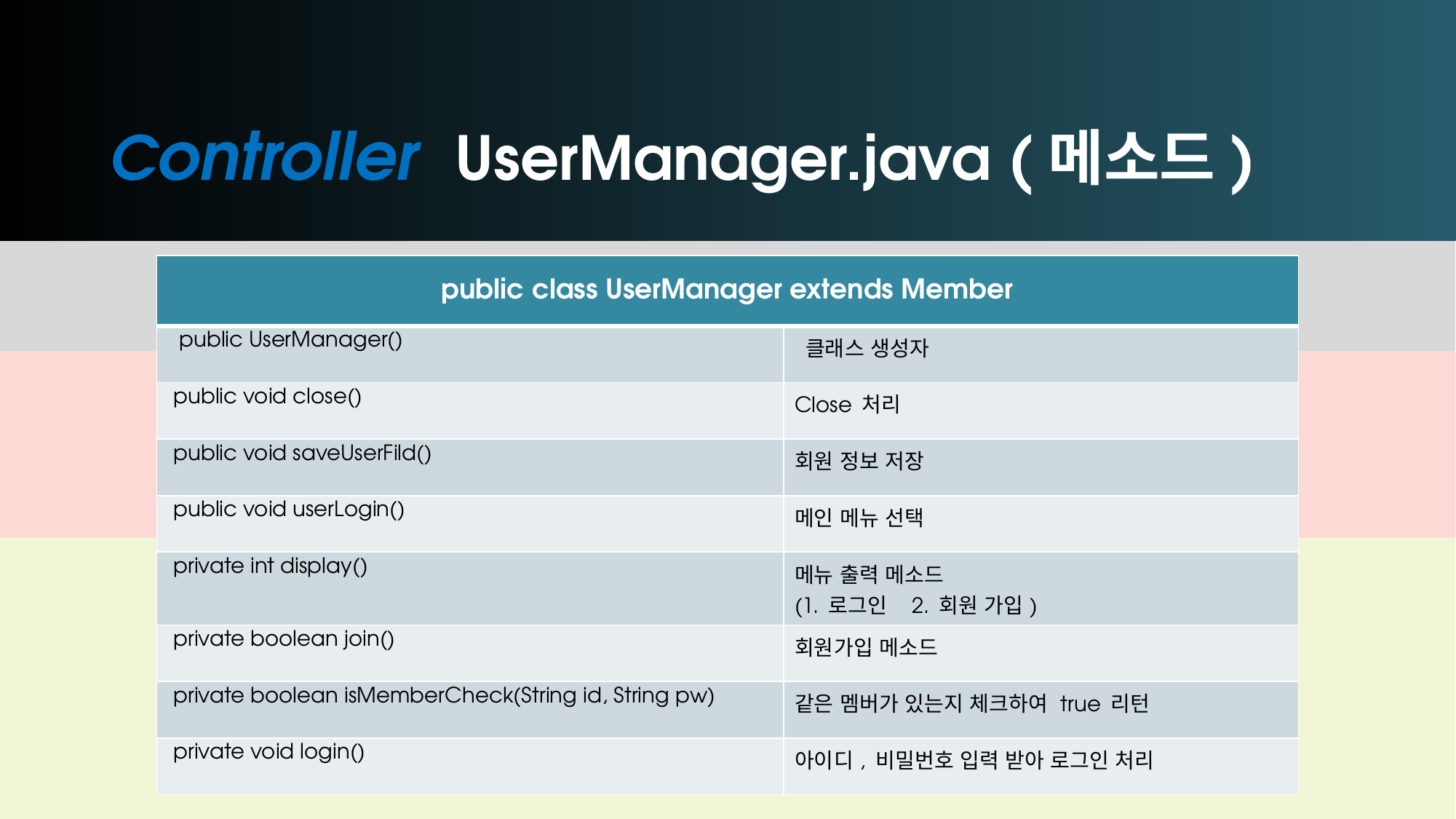

# Controller  UserManager.java (메소드)
| public class UserManager extends Member |  |
| --- | --- |
| public UserManager() | 클래스 생성자 |
| public void close() | Close 처리 |
| public void saveUserFild() | 회원 정보 저장 |
| public void userLogin() | 메인 메뉴 선택 |
| private int display() | 메뉴 출력 메소드 (1. 로그인 2. 회원 가입) |
| private boolean join() | 회원가입 메소드 |
| private boolean isMemberCheck(String id, String pw) | 같은 멤버가 있는지 체크하여 true 리턴 |
| private void login() | 아이디, 비밀번호 입력 받아 로그인 처리 |